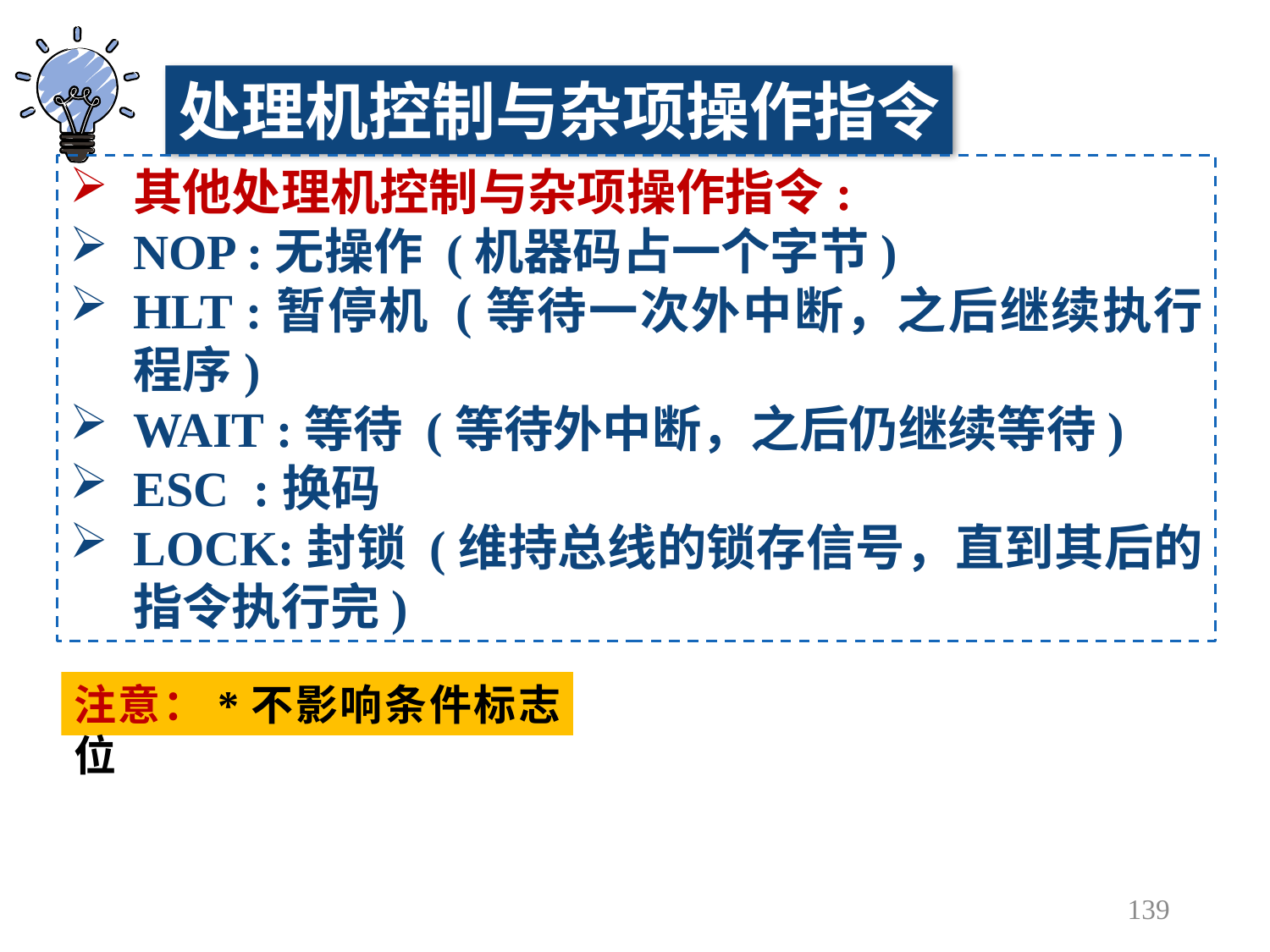

处理机控制与杂项操作指令
其他处理机控制与杂项操作指令:
NOP :无操作 (机器码占一个字节)
HLT :暂停机 (等待一次外中断，之后继续执行程序)
WAIT :等待 (等待外中断，之后仍继续等待)
ESC  :换码
LOCK:封锁 (维持总线的锁存信号，直到其后的指令执行完)
注意：*不影响条件标志位
139